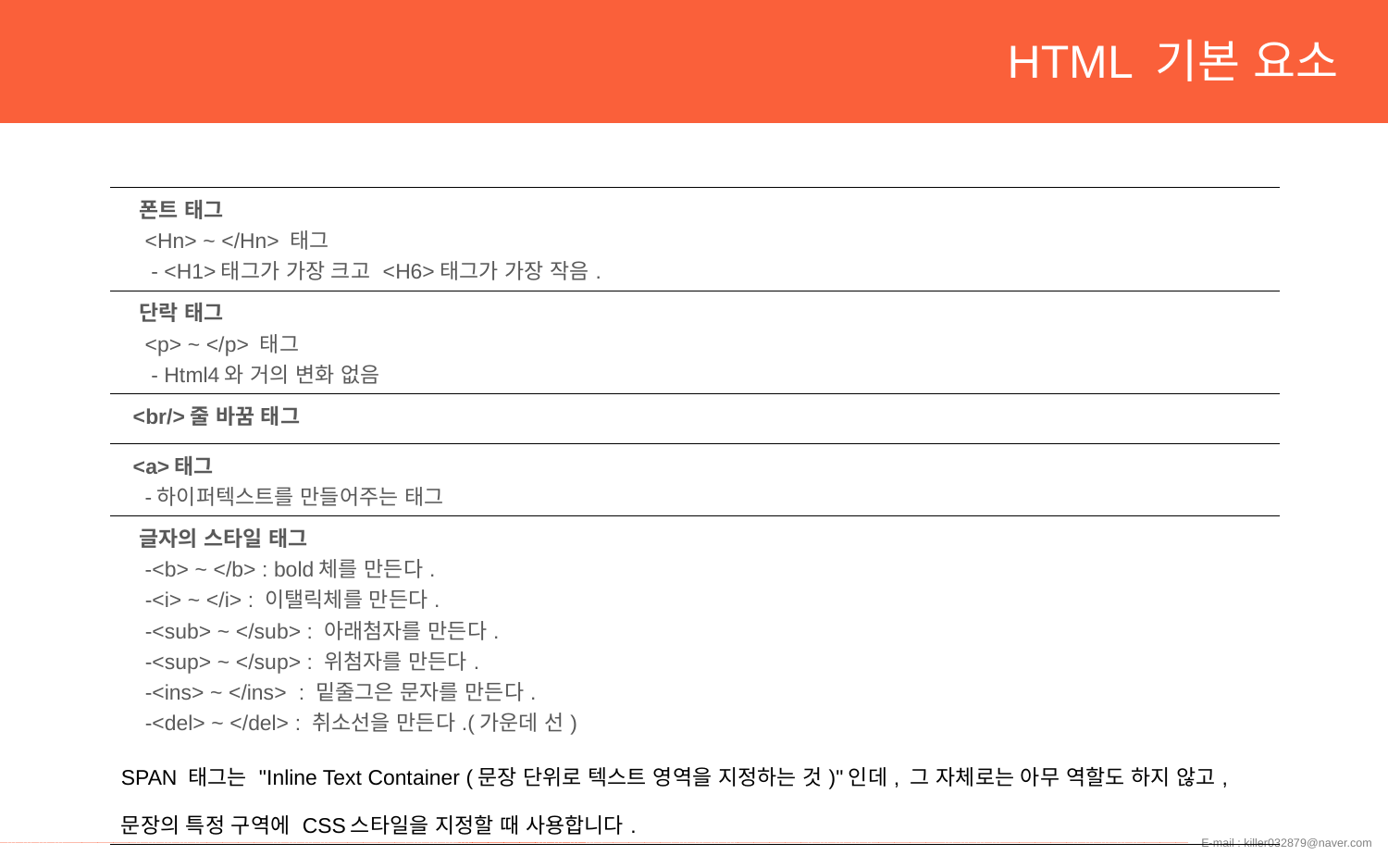

HTML 기본 요소
| 폰트 태그 <Hn> ~ </Hn> 태그 - <H1>태그가 가장 크고 <H6>태그가 가장 작음. |
| --- |
| 단락 태그 <p> ~ </p> 태그 - Html4와 거의 변화 없음 |
| <br/>줄 바꿈 태그 |
| <a>태그 -하이퍼텍스트를 만들어주는 태그 |
| 글자의 스타일 태그 -<b> ~ </b> : bold체를 만든다. -<i> ~ </i> : 이탤릭체를 만든다. -<sub> ~ </sub> : 아래첨자를 만든다. -<sup> ~ </sup> : 위첨자를 만든다. -<ins> ~ </ins>  : 밑줄그은 문자를 만든다. -<del> ~ </del> : 취소선을 만든다.(가운데 선) SPAN 태그는 "Inline Text Container (문장 단위로 텍스트 영역을 지정하는 것)"인데, 그 자체로는 아무 역할도 하지 않고, 문장의 특정 구역에 CSS스타일을 지정할 때 사용합니다. |